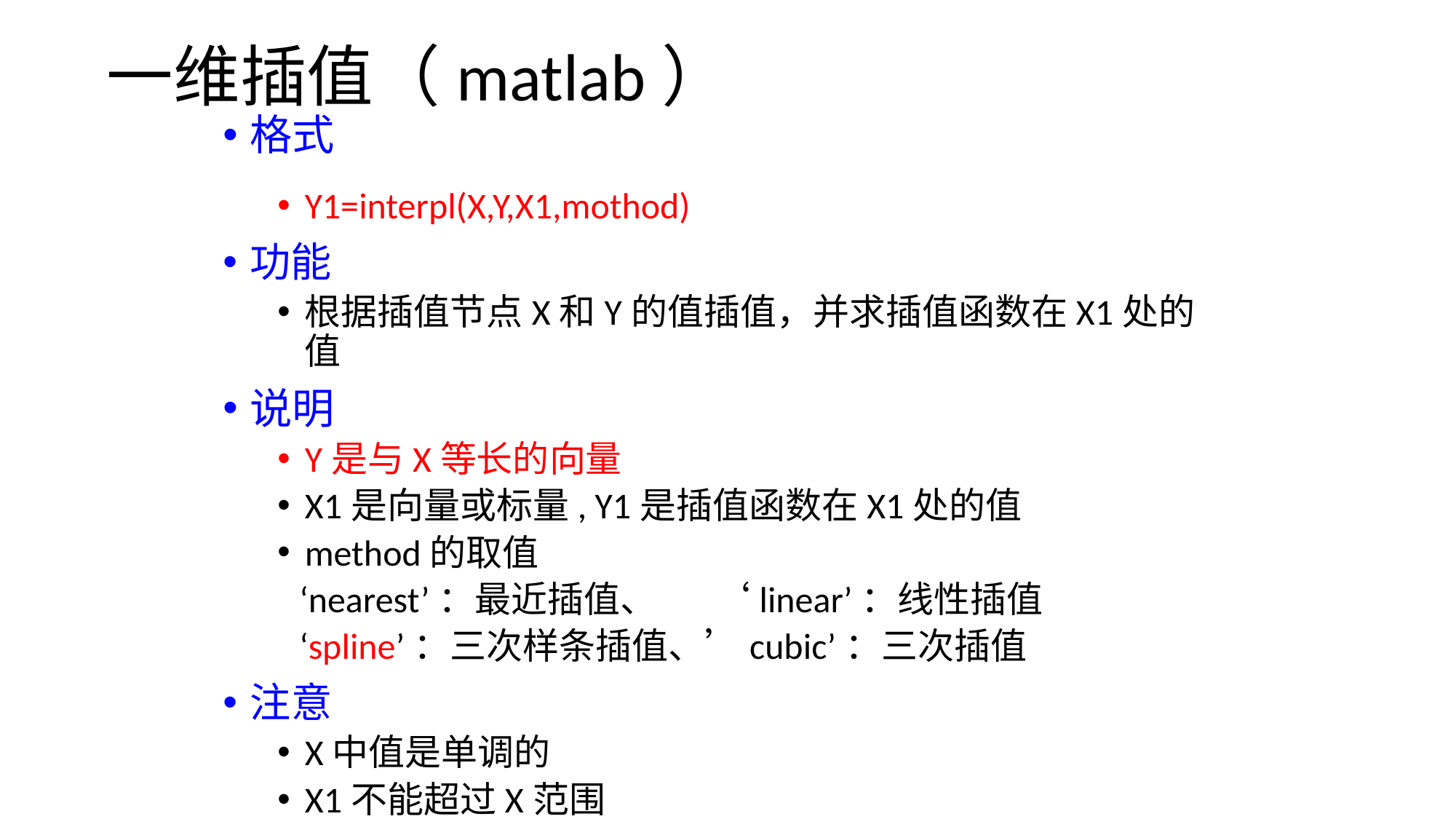

# 一维插值（matlab）
格式
Y1=interpl(X,Y,X1,mothod)
功能
根据插值节点X和Y的值插值，并求插值函数在X1处的值
说明
Y是与X等长的向量
X1是向量或标量, Y1是插值函数在X1处的值
method的取值
    ‘nearest’：最近插值、       ‘linear’：线性插值
    ‘spline’：三次样条插值、’cubic’：三次插值
注意
X中值是单调的
X1不能超过X范围